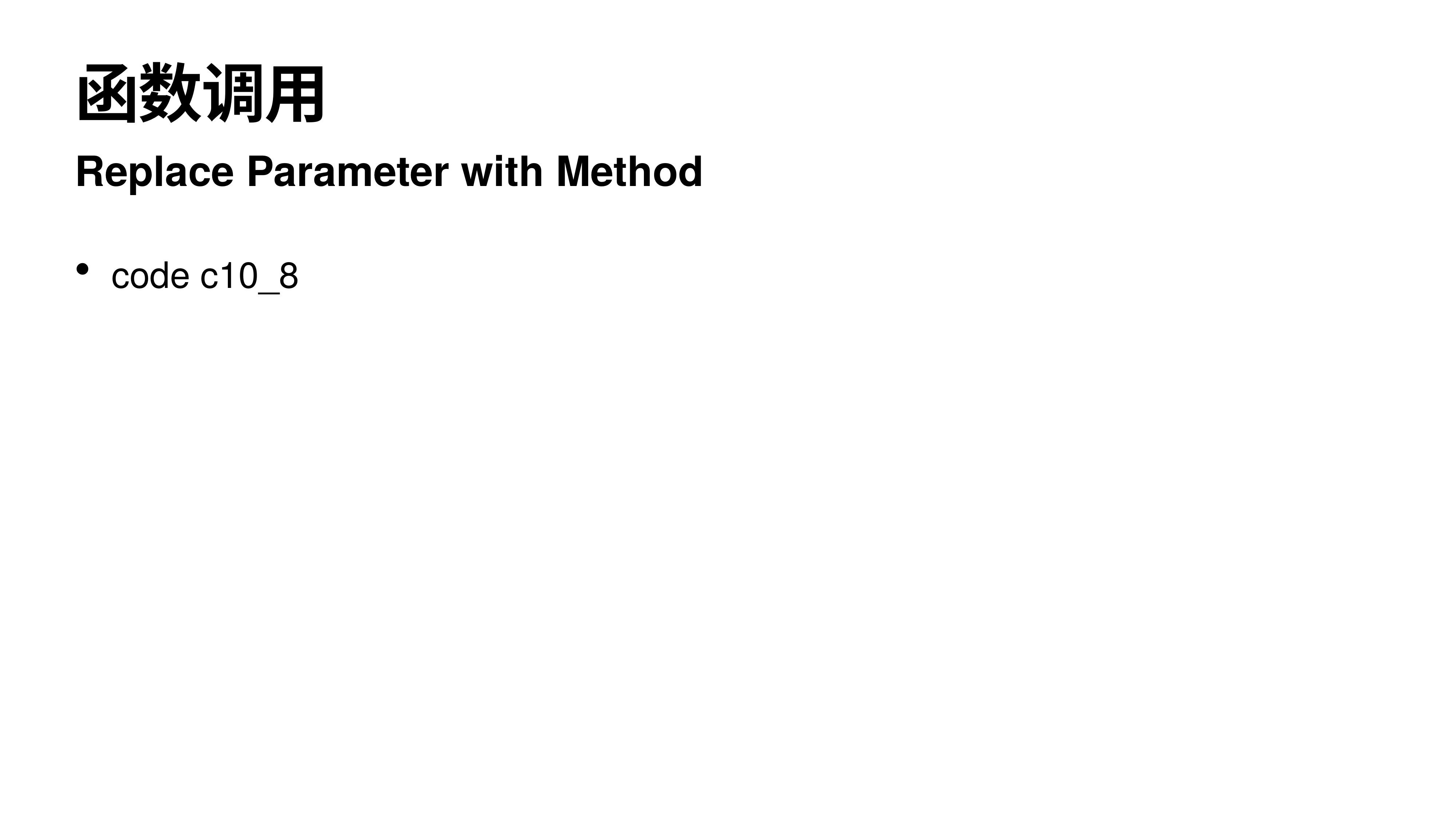

# 函数调用
Replace Parameter with Method
code c10_8